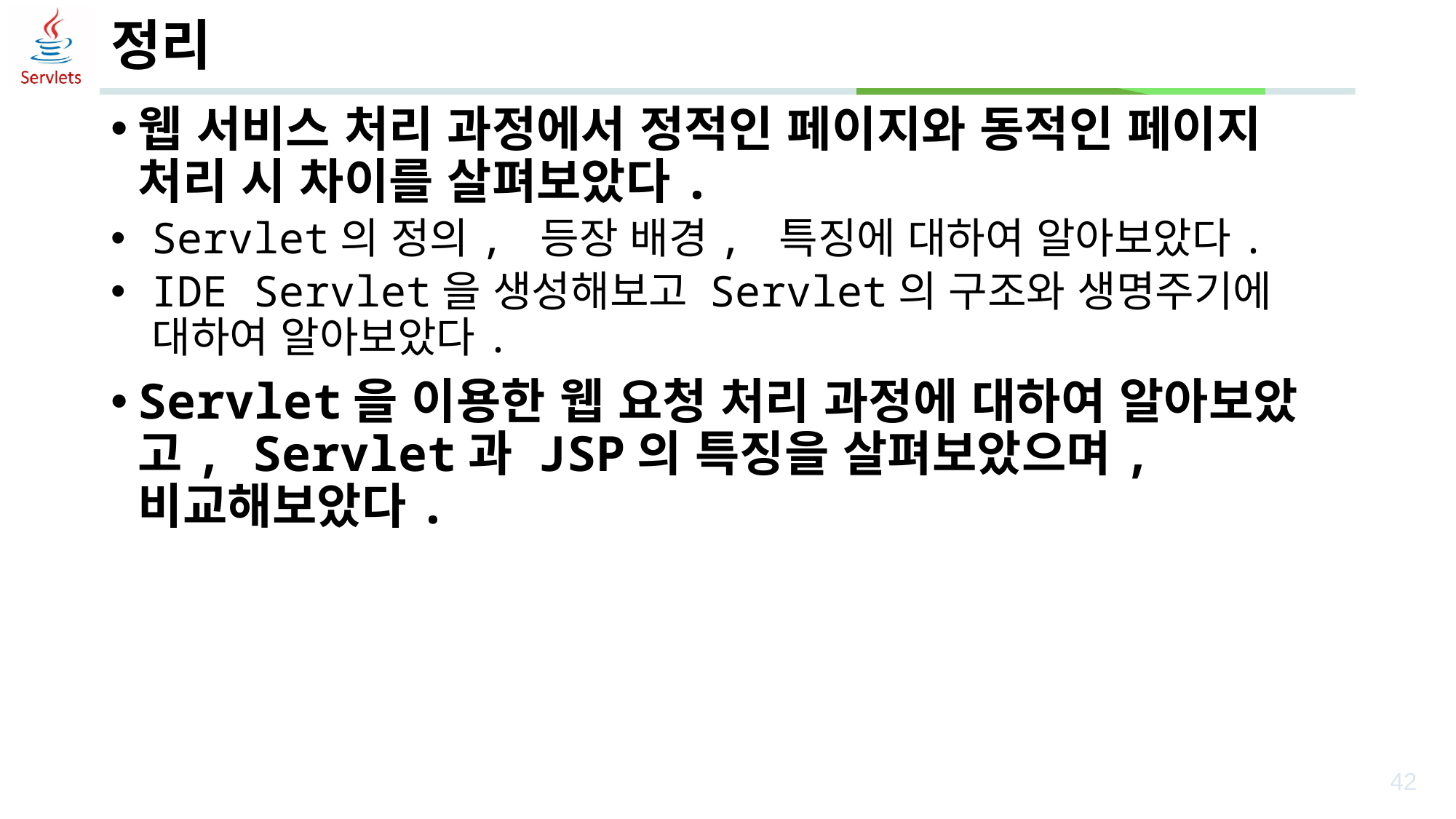

# 정리
웹 서비스 처리 과정에서 정적인 페이지와 동적인 페이지 처리 시 차이를 살펴보았다.
Servlet의 정의, 등장 배경, 특징에 대하여 알아보았다.
IDE Servlet을 생성해보고 Servlet의 구조와 생명주기에 대하여 알아보았다.
Servlet을 이용한 웹 요청 처리 과정에 대하여 알아보았고, Servlet과 JSP의 특징을 살펴보았으며, 비교해보았다.

42